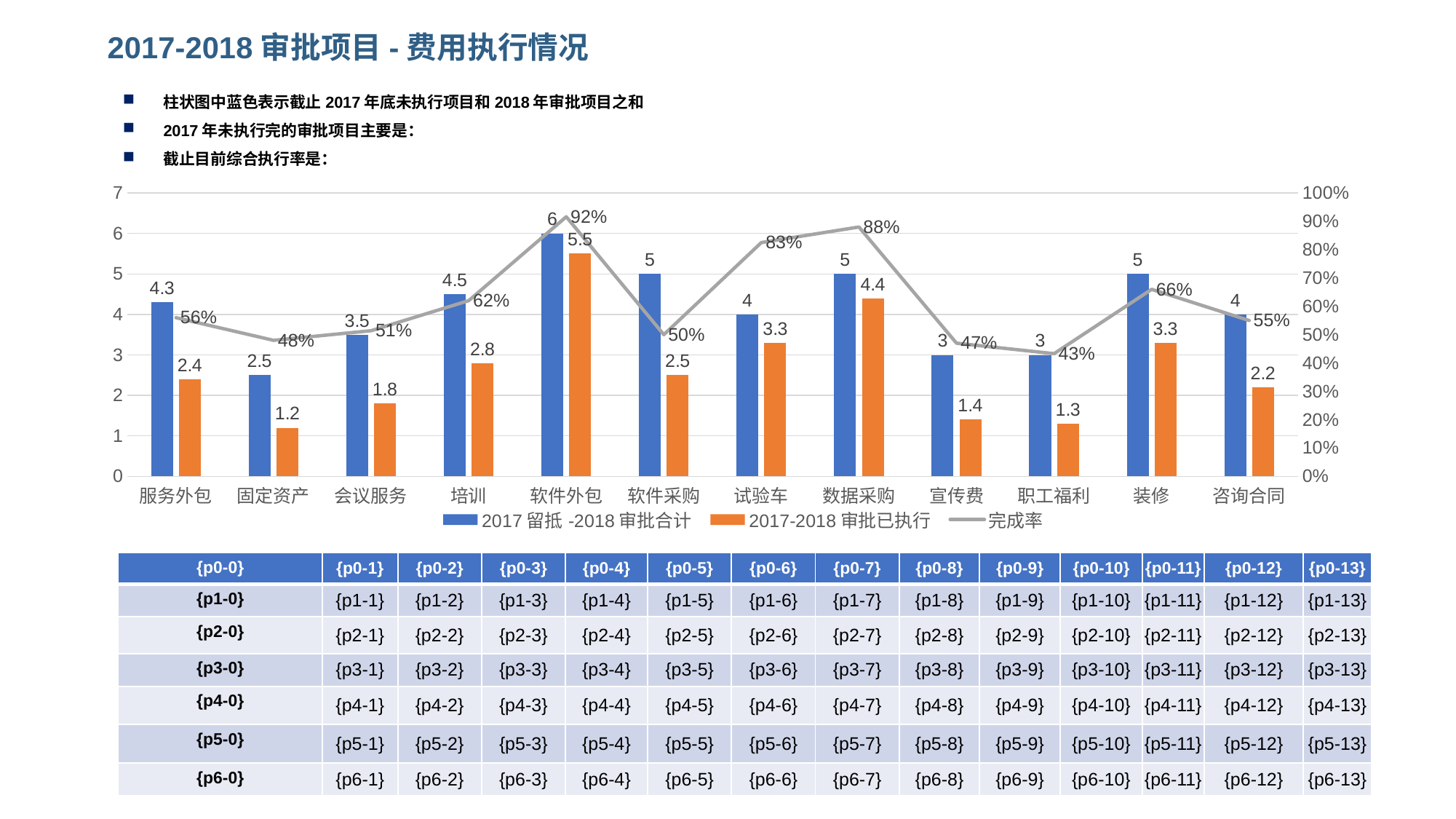

2017-2018审批项目-费用执行情况
柱状图中蓝色表示截止2017年底未执行项目和2018年审批项目之和
2017年未执行完的审批项目主要是：
截止目前综合执行率是：

### Chart

| Category | 2017留抵-2018审批合计 | 2017-2018审批已执行 | 完成率 |
|---|---|---|---|
| 服务外包 | 4.3 | 2.4 | 0.56 |
| 固定资产 | 2.5 | 1.2 | 0.48 |
| 会议服务 | 3.5 | 1.8 | 0.514 |
| 培训 | 4.5 | 2.8 | 0.62 |
| 软件外包 | 6.0 | 5.5 | 0.916 |
| 软件采购 | 5.0 | 2.5 | 0.5 |
| 试验车 | 4.0 | 3.3 | 0.825 |
| 数据采购 | 5.0 | 4.4 | 0.88 |
| 宣传费 | 3.0 | 1.4 | 0.47 |
| 职工福利 | 3.0 | 1.3 | 0.433 |
| 装修 | 5.0 | 3.3 | 0.66 |
| 咨询合同 | 4.0 | 2.2 | 0.55 |
| {p0-0} | {p0-1} | {p0-2} | {p0-3} | {p0-4} | {p0-5} | {p0-6} | {p0-7} | {p0-8} | {p0-9} | {p0-10} | {p0-11} | {p0-12} | {p0-13} |
| --- | --- | --- | --- | --- | --- | --- | --- | --- | --- | --- | --- | --- | --- |
| {p1-0} | {p1-1} | {p1-2} | {p1-3} | {p1-4} | {p1-5} | {p1-6} | {p1-7} | {p1-8} | {p1-9} | {p1-10} | {p1-11} | {p1-12} | {p1-13} |
| {p2-0} | {p2-1} | {p2-2} | {p2-3} | {p2-4} | {p2-5} | {p2-6} | {p2-7} | {p2-8} | {p2-9} | {p2-10} | {p2-11} | {p2-12} | {p2-13} |
| {p3-0} | {p3-1} | {p3-2} | {p3-3} | {p3-4} | {p3-5} | {p3-6} | {p3-7} | {p3-8} | {p3-9} | {p3-10} | {p3-11} | {p3-12} | {p3-13} |
| {p4-0} | {p4-1} | {p4-2} | {p4-3} | {p4-4} | {p4-5} | {p4-6} | {p4-7} | {p4-8} | {p4-9} | {p4-10} | {p4-11} | {p4-12} | {p4-13} |
| {p5-0} | {p5-1} | {p5-2} | {p5-3} | {p5-4} | {p5-5} | {p5-6} | {p5-7} | {p5-8} | {p5-9} | {p5-10} | {p5-11} | {p5-12} | {p5-13} |
| {p6-0} | {p6-1} | {p6-2} | {p6-3} | {p6-4} | {p6-5} | {p6-6} | {p6-7} | {p6-8} | {p6-9} | {p6-10} | {p6-11} | {p6-12} | {p6-13} |